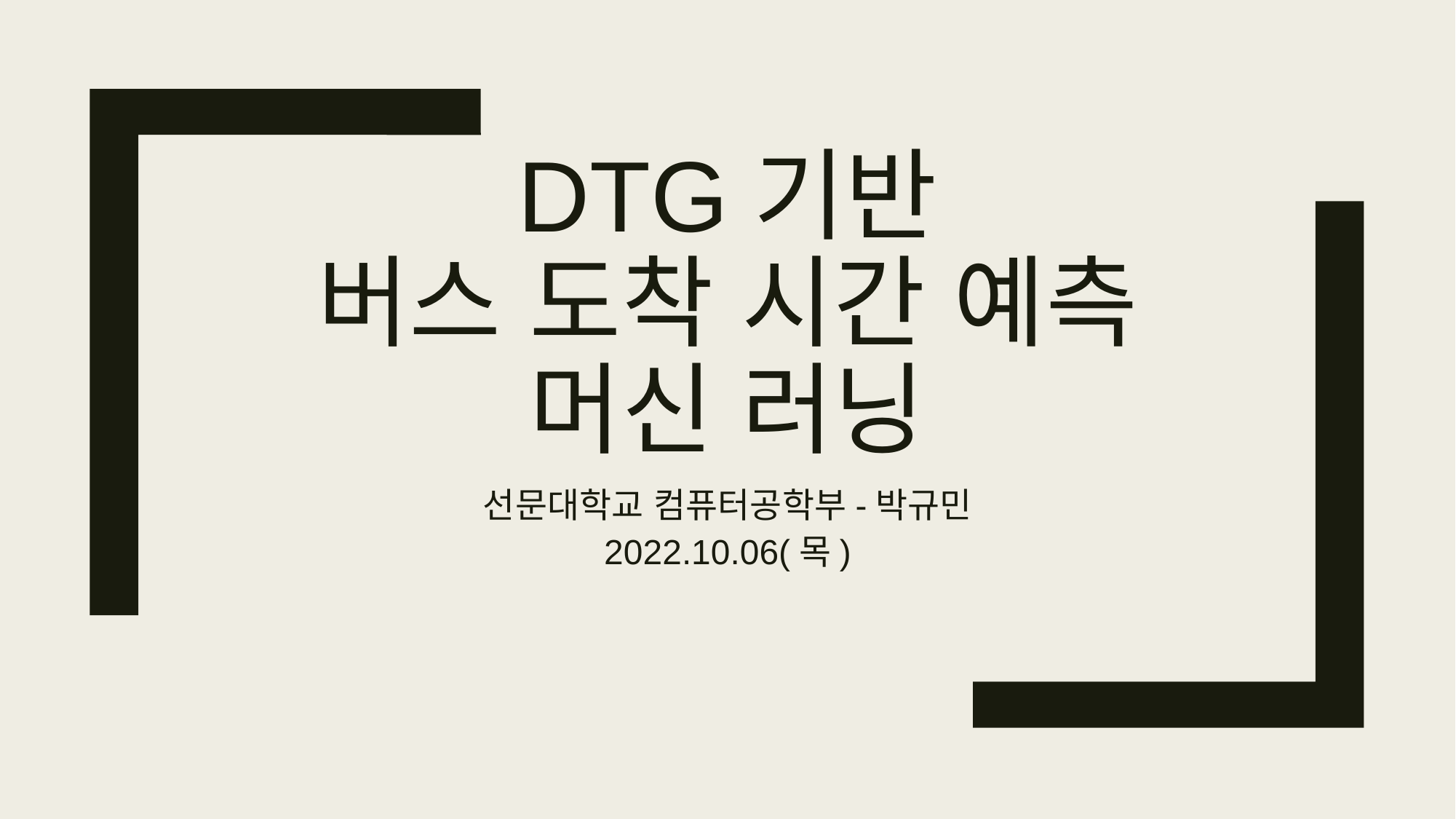

# DTG기반 버스 도착 시간 예측 머신 러닝
선문대학교 컴퓨터공학부-박규민
2022.10.06(목)